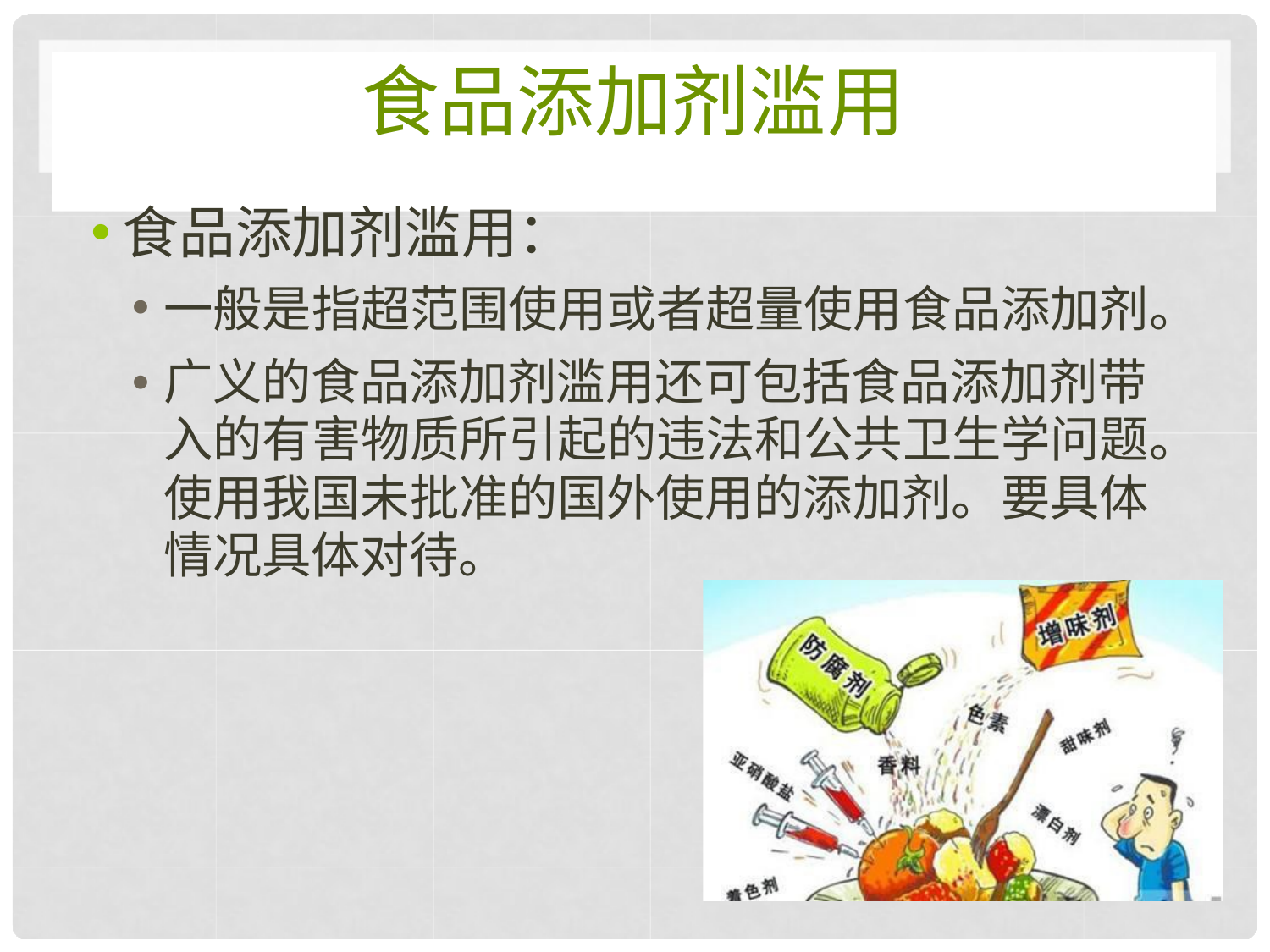

# 食品添加剂滥用
食品添加剂滥用：
一般是指超范围使用或者超量使用食品添加剂。
广义的食品添加剂滥用还可包括食品添加剂带 入的有害物质所引起的违法和公共卫生学问题。 使用我国未批准的国外使用的添加剂。要具体 情况具体对待。